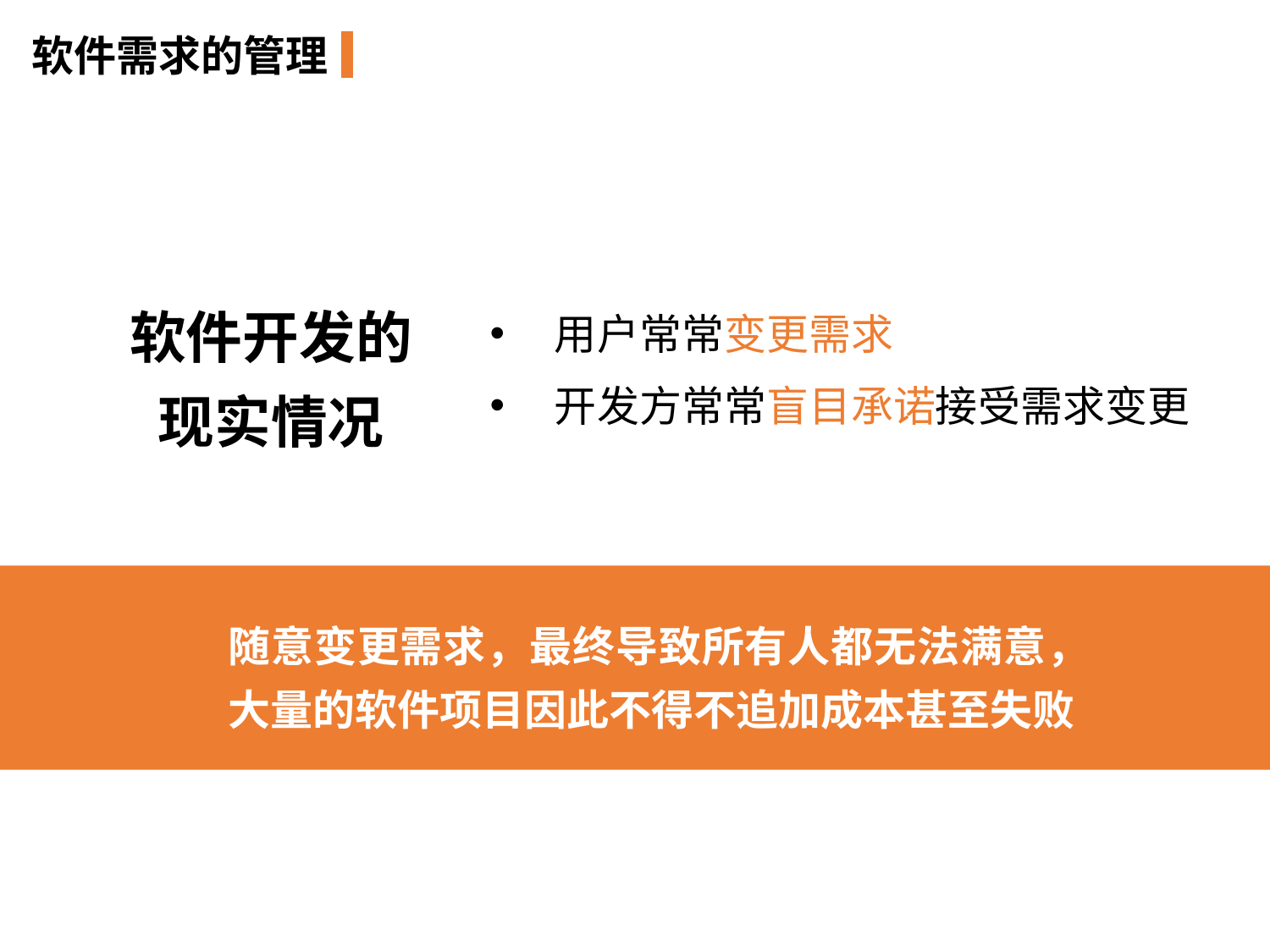

软件需求的管理

软件开发的现实情况
用户常常变更需求
开发方常常盲目承诺接受需求变更

随意变更需求，最终导致所有人都无法满意，大量的软件项目因此不得不追加成本甚至失败